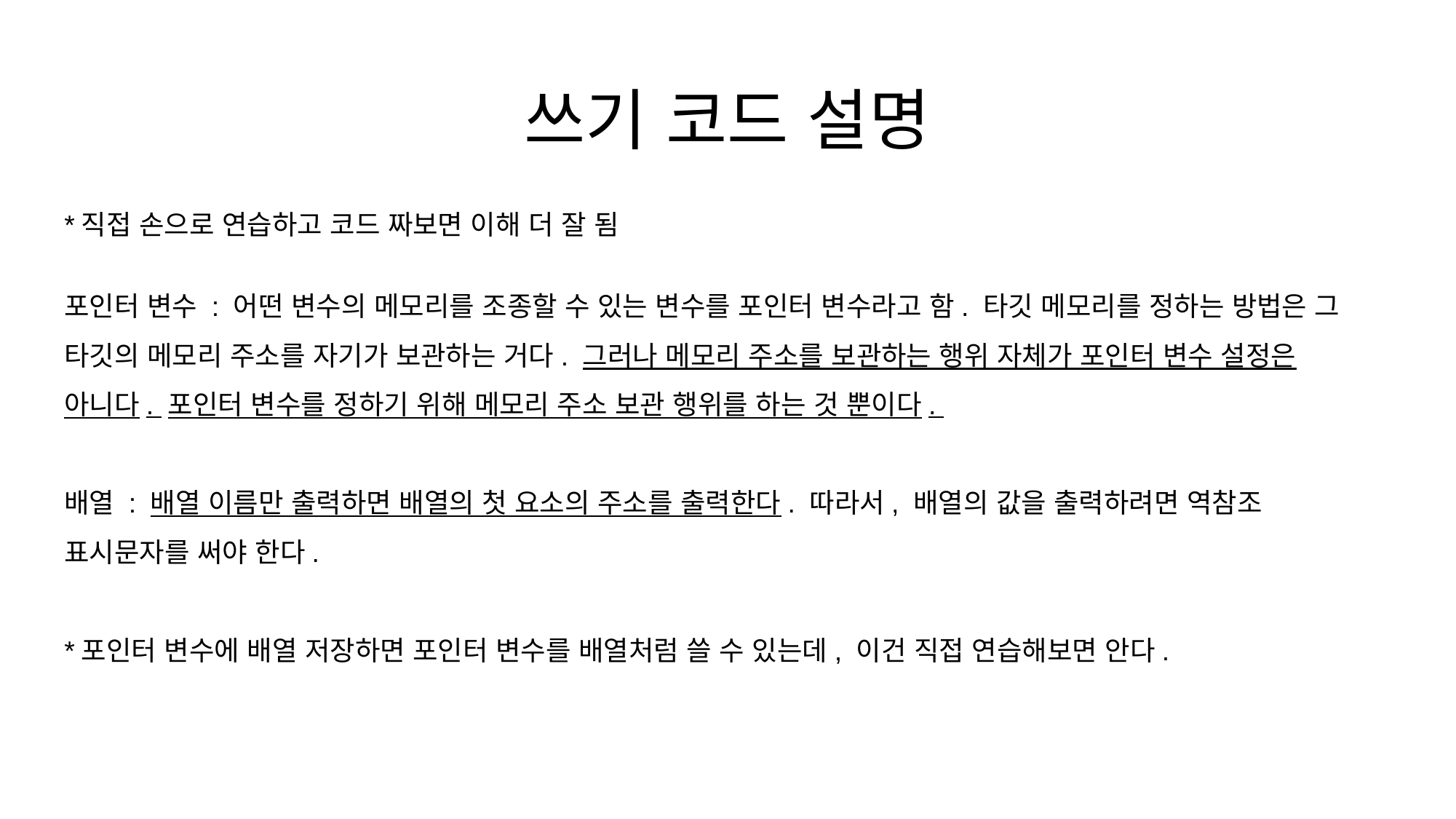

# 쓰기 코드 설명
*직접 손으로 연습하고 코드 짜보면 이해 더 잘 됨

포인터 변수 : 어떤 변수의 메모리를 조종할 수 있는 변수를 포인터 변수라고 함. 타깃 메모리를 정하는 방법은 그 타깃의 메모리 주소를 자기가 보관하는 거다. 그러나 메모리 주소를 보관하는 행위 자체가 포인터 변수 설정은 아니다. 포인터 변수를 정하기 위해 메모리 주소 보관 행위를 하는 것 뿐이다.

배열 : 배열 이름만 출력하면 배열의 첫 요소의 주소를 출력한다. 따라서, 배열의 값을 출력하려면 역참조 표시문자를 써야 한다.

*포인터 변수에 배열 저장하면 포인터 변수를 배열처럼 쓸 수 있는데, 이건 직접 연습해보면 안다.